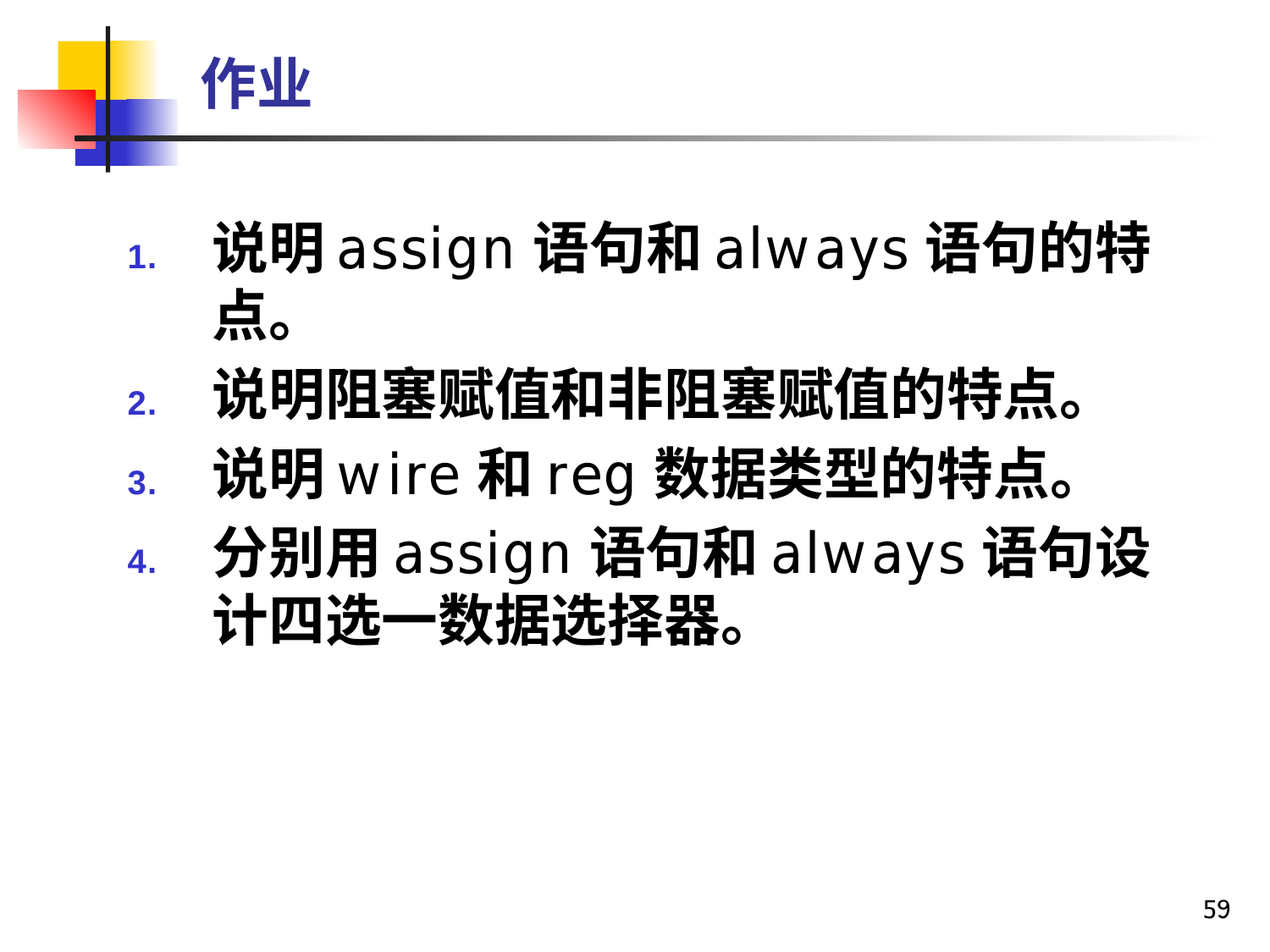

# 作业
说明assign语句和always语句的特点。
说明阻塞赋值和非阻塞赋值的特点。
说明wire和reg数据类型的特点。
分别用assign语句和always语句设计四选一数据选择器。
59